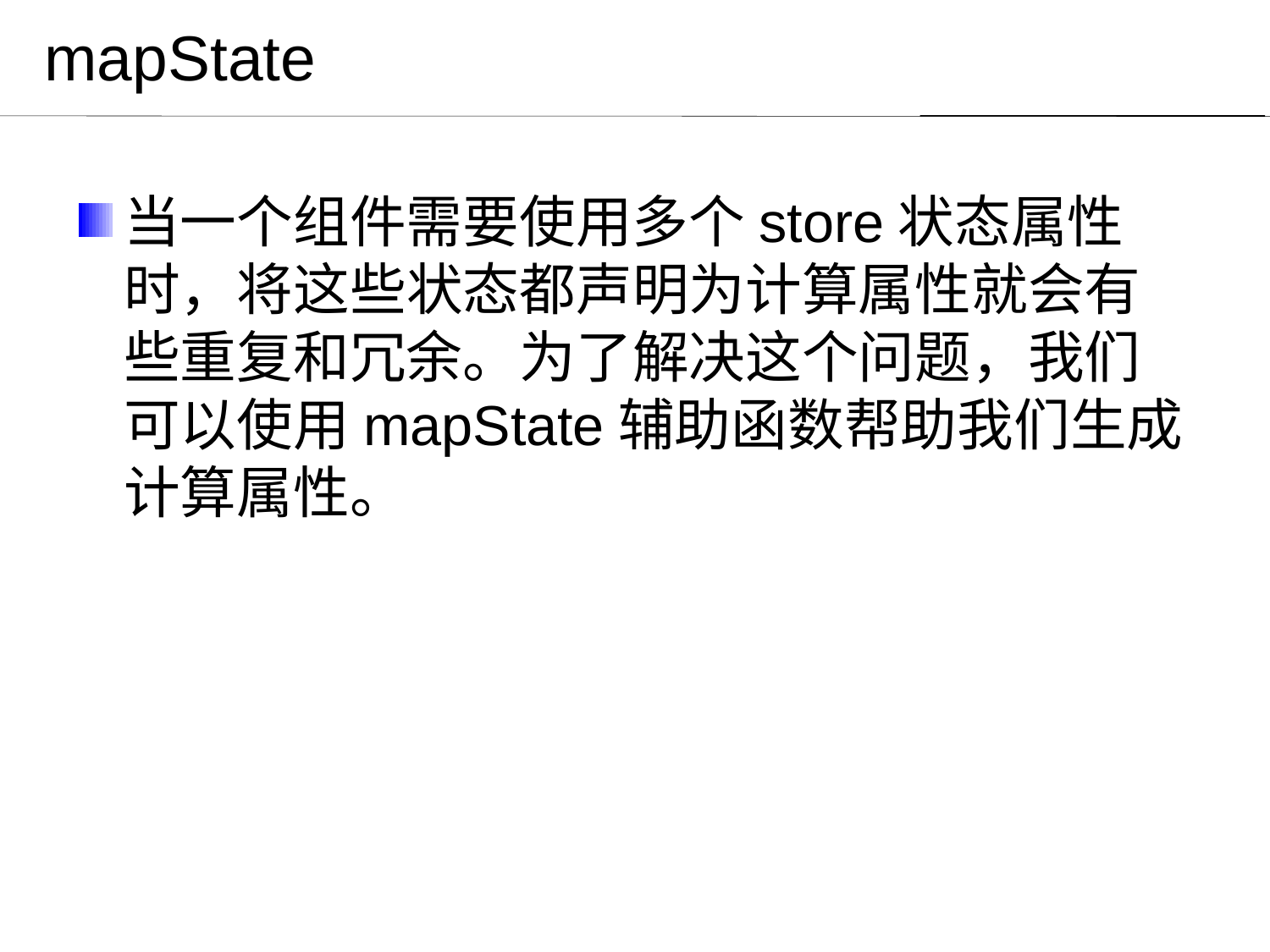

# mapState
当一个组件需要使用多个store状态属性时，将这些状态都声明为计算属性就会有些重复和冗余。为了解决这个问题，我们可以使用mapState辅助函数帮助我们生成计算属性。